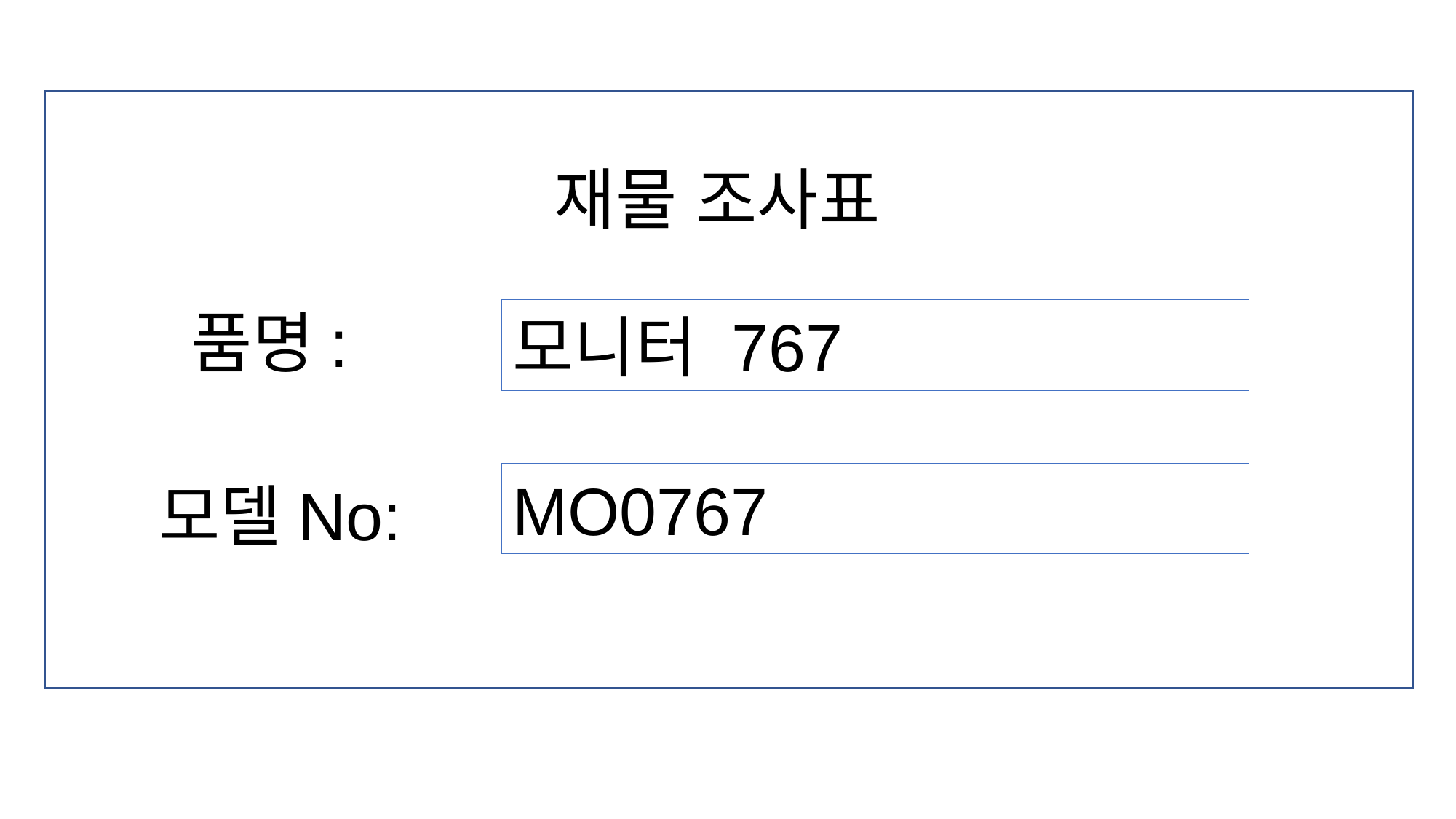

재물 조사표
품명:
모니터 767
MO0767
모델No: